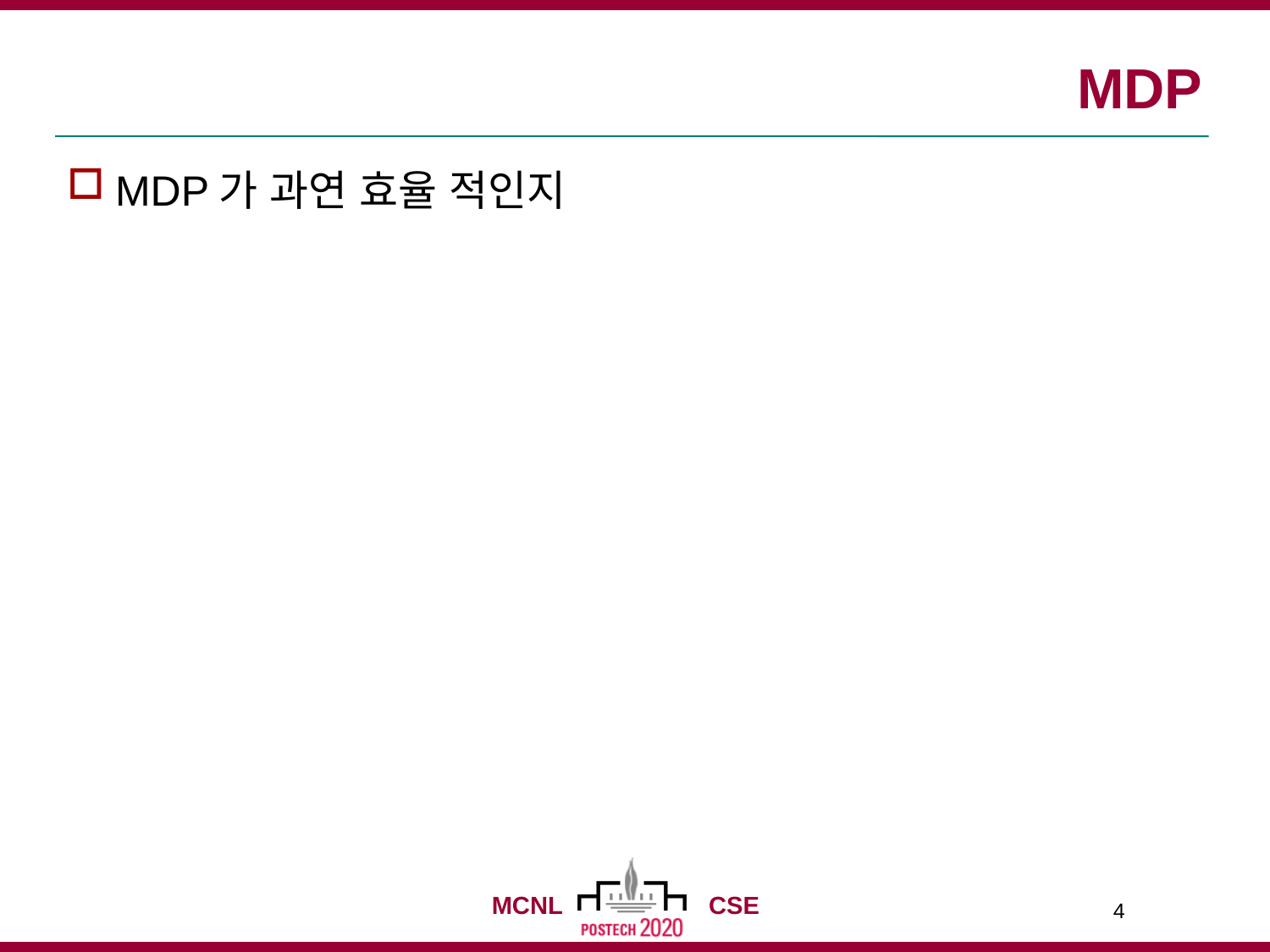

# MDP
MDP가 과연 효율 적인지
4